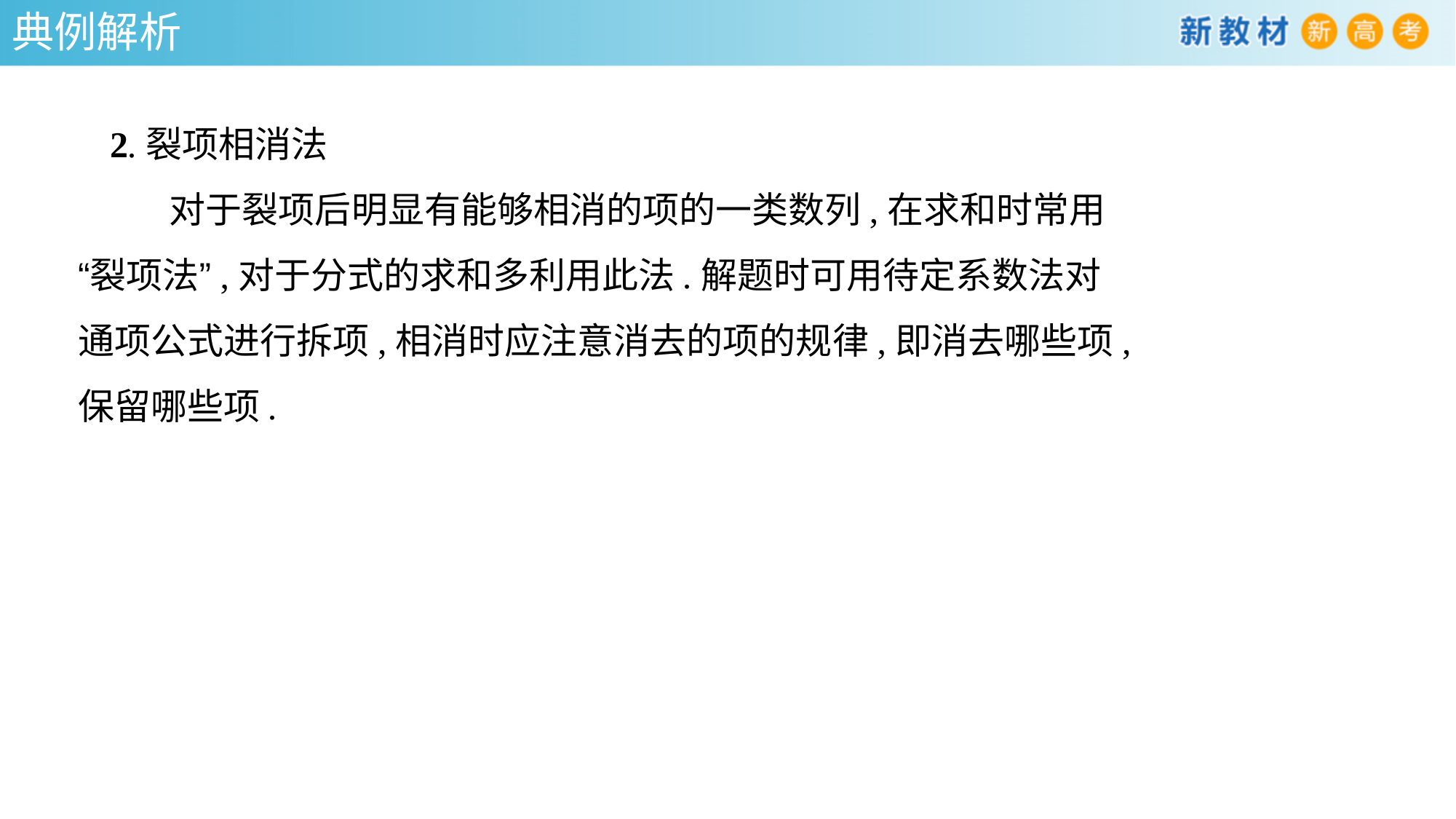

典例解析
2.裂项相消法
     对于裂项后明显有能够相消的项的一类数列,在求和时常用“裂项法”,对于分式的求和多利用此法.解题时可用待定系数法对通项公式进行拆项,相消时应注意消去的项的规律,即消去哪些项,保留哪些项.